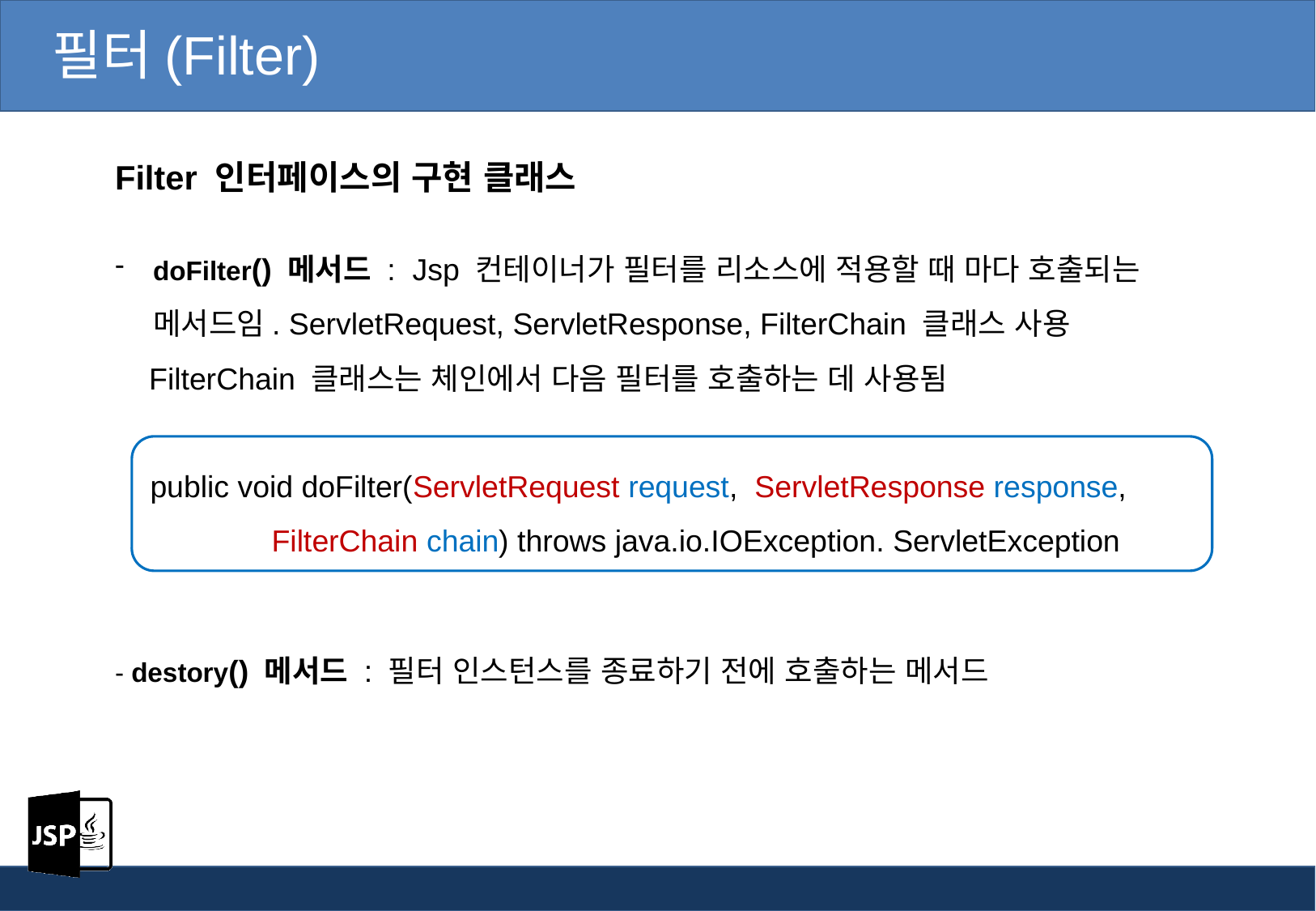

필터(Filter)
Filter 인터페이스의 구현 클래스
doFilter() 메서드 :  Jsp 컨테이너가 필터를 리소스에 적용할 때 마다 호출되는 메서드임. ServletRequest, ServletResponse, FilterChain 클래스 사용
    FilterChain 클래스는 체인에서 다음 필터를 호출하는 데 사용됨
public void doFilter(ServletRequest request,  ServletResponse response,
	FilterChain chain) throws java.io.IOException. ServletException
- destory() 메서드 : 필터 인스턴스를 종료하기 전에 호출하는 메서드